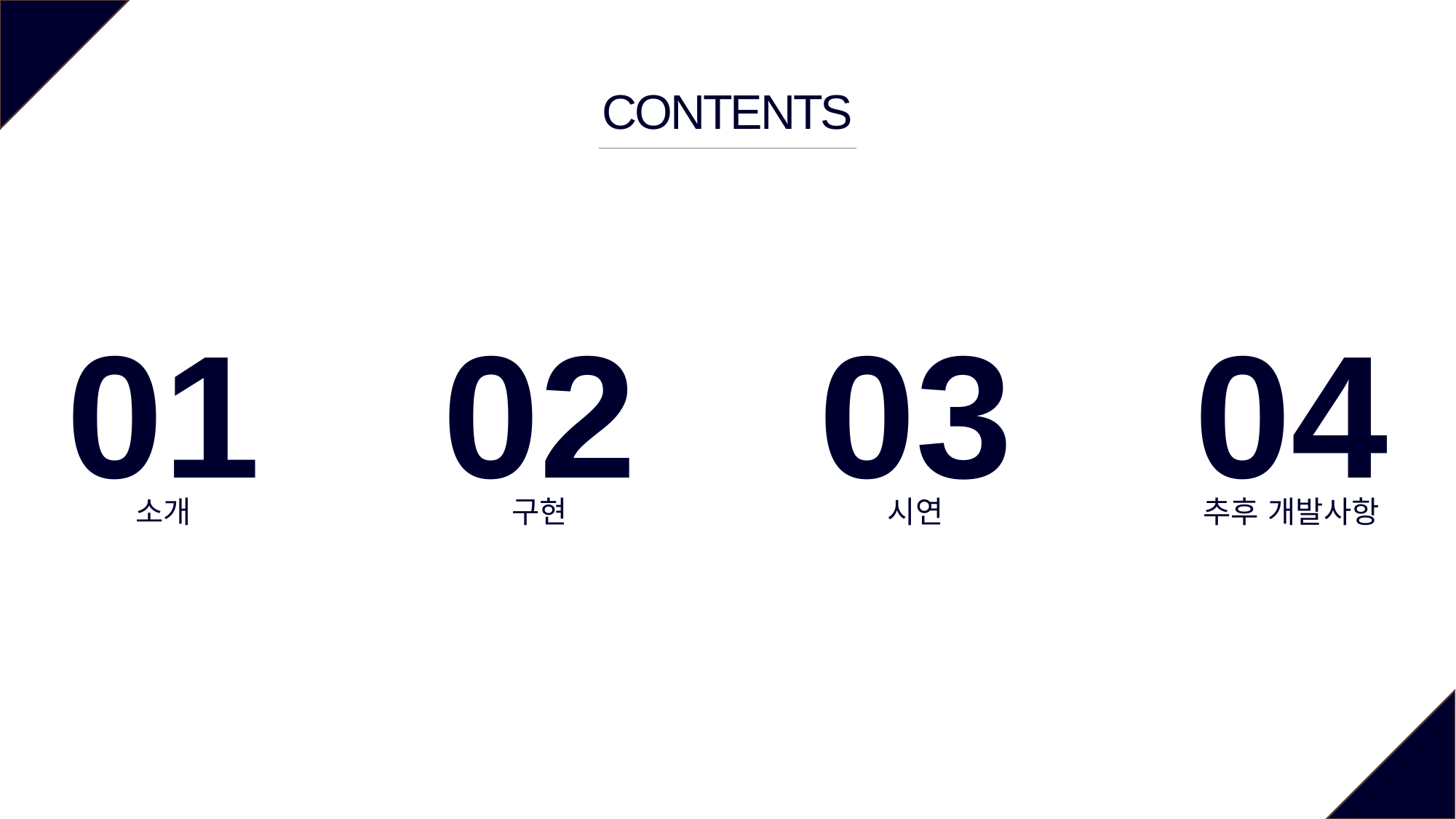

CONTENTS
01
02
03
04
소개
구현
시연
추후 개발사항